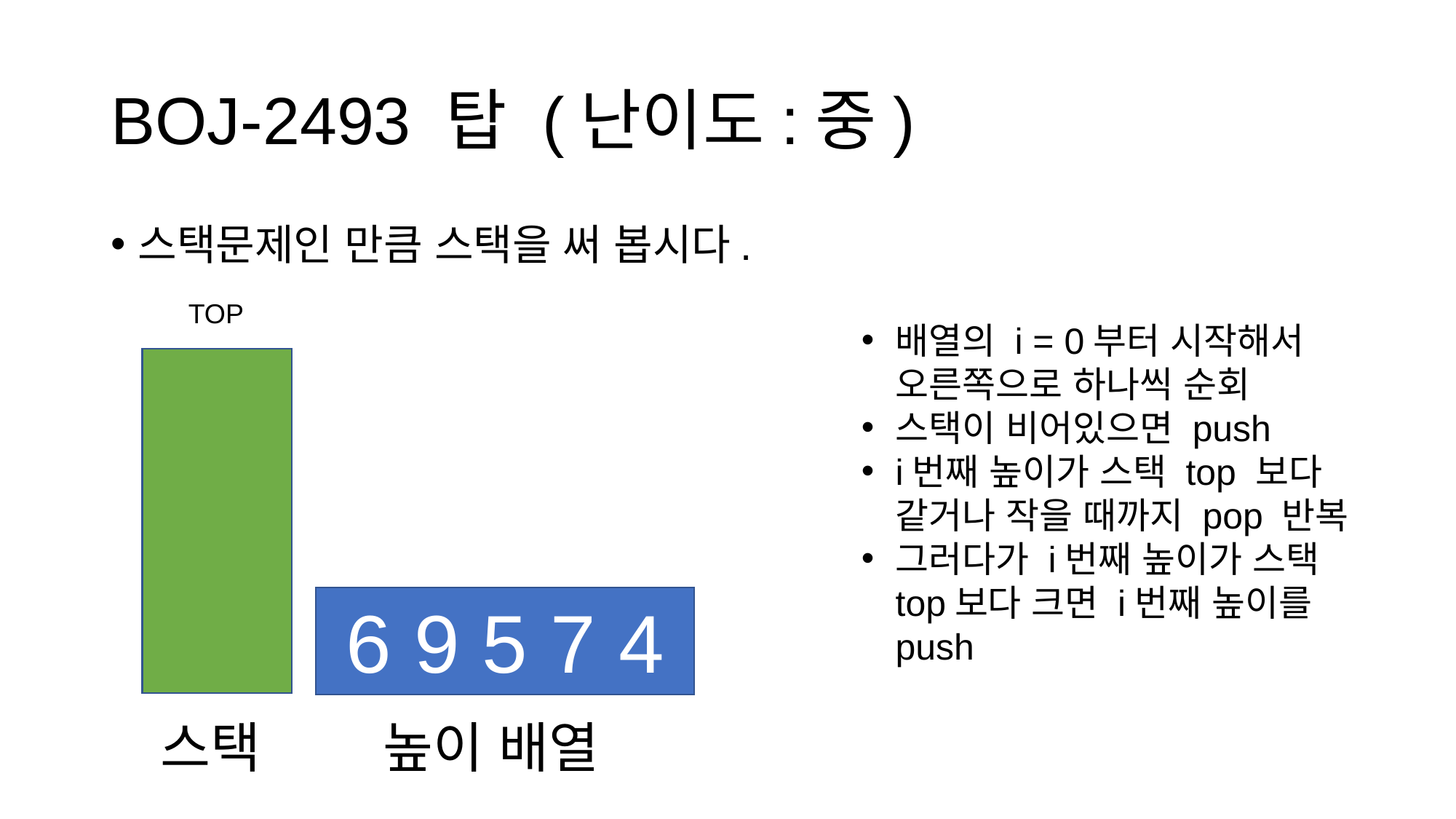

# BOJ-2493 탑 (난이도:중)
스택문제인 만큼 스택을 써 봅시다.

TOP
배열의 i = 0부터 시작해서 오른쪽으로 하나씩 순회
스택이 비어있으면 push
i번째 높이가 스택 top 보다 같거나 작을 때까지 pop 반복
그러다가 i번째 높이가 스택 top보다 크면 i번째 높이를 push

6 9 5 7 4
높이 배열
스택